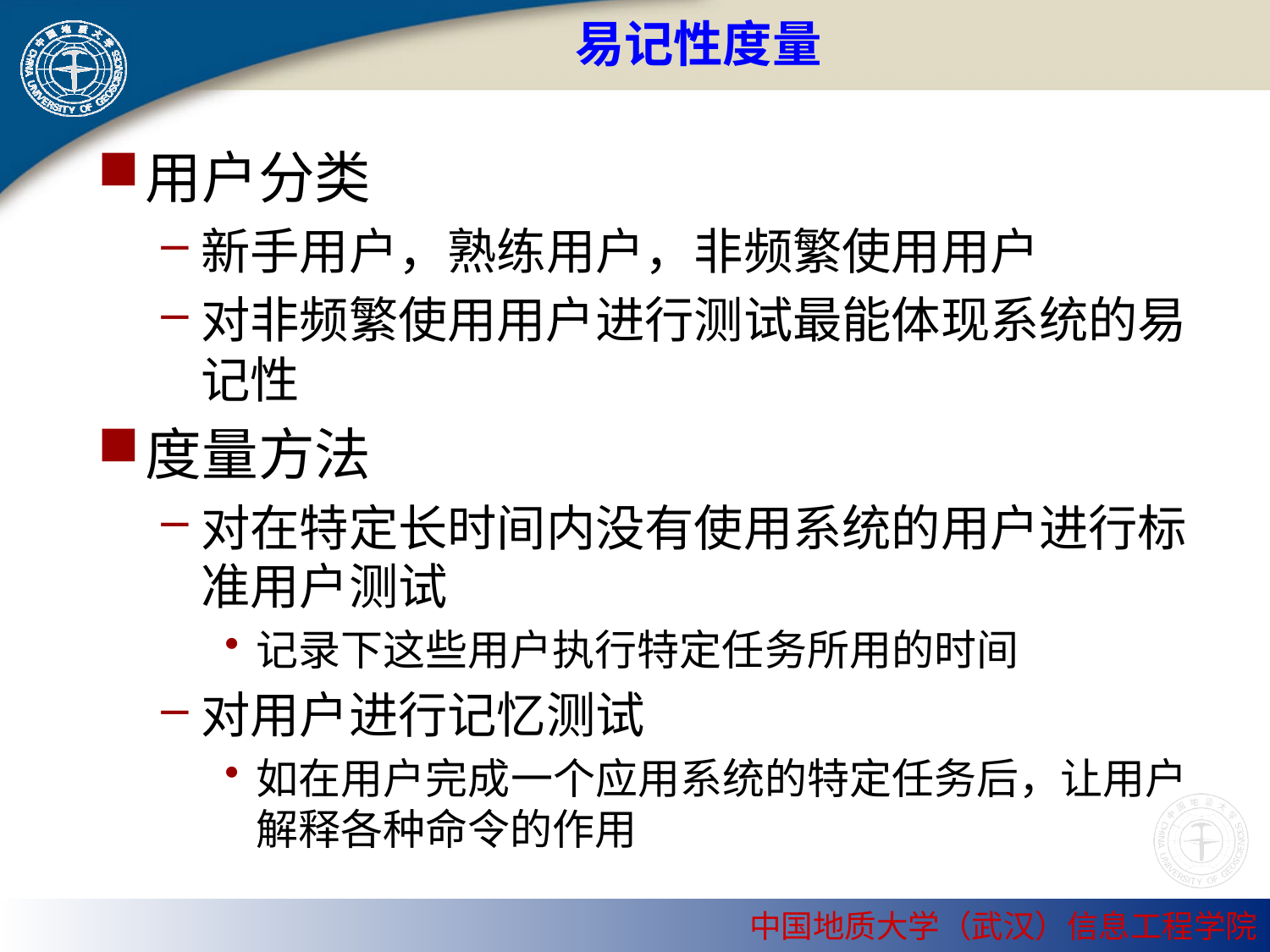

# 易记性度量
用户分类
新手用户，熟练用户，非频繁使用用户
对非频繁使用用户进行测试最能体现系统的易记性
度量方法
对在特定长时间内没有使用系统的用户进行标准用户测试
记录下这些用户执行特定任务所用的时间
对用户进行记忆测试
如在用户完成一个应用系统的特定任务后，让用户解释各种命令的作用